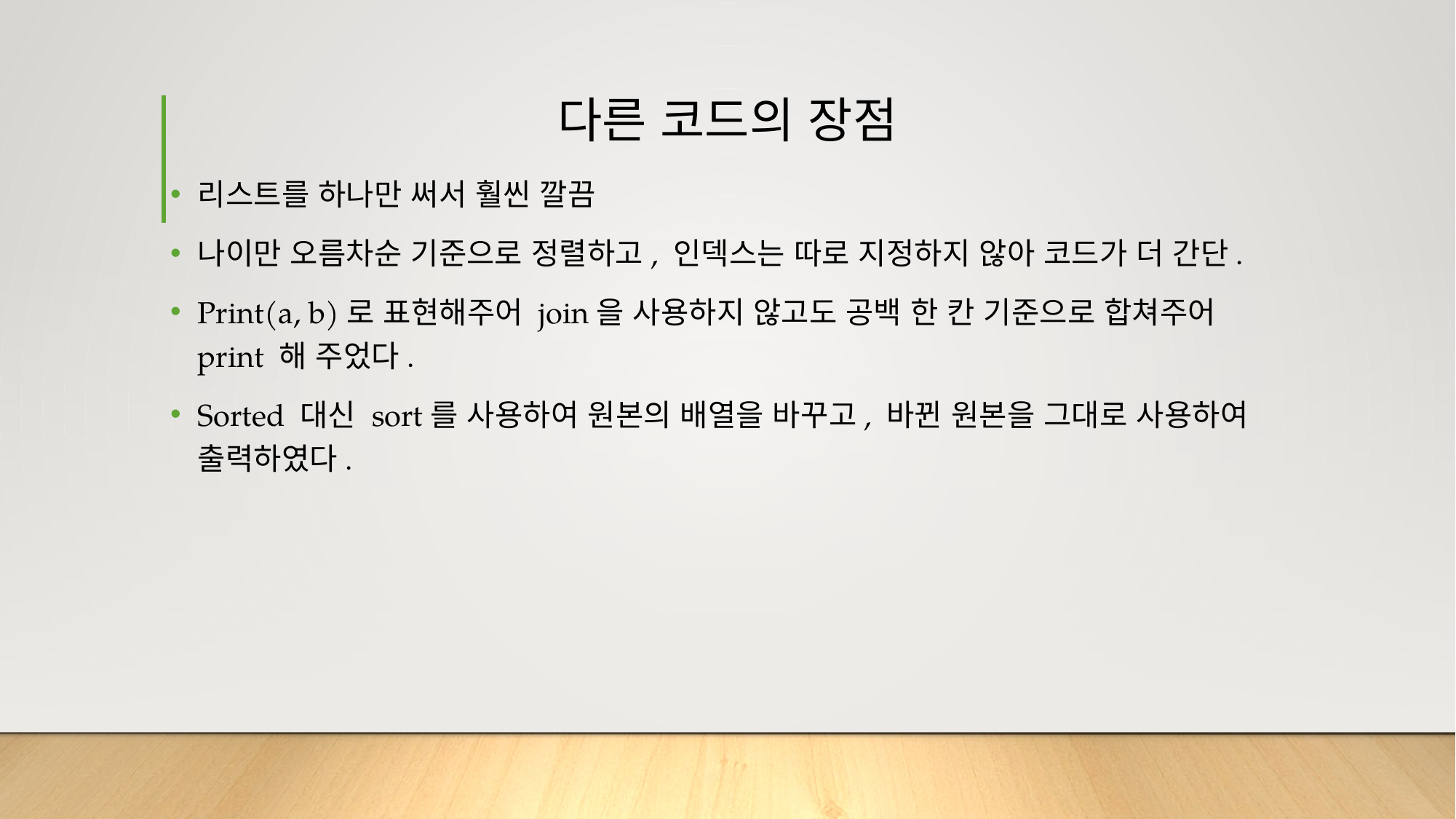

# 다른 코드의 장점
리스트를 하나만 써서 훨씬 깔끔
나이만 오름차순 기준으로 정렬하고, 인덱스는 따로 지정하지 않아 코드가 더 간단.
Print(a, b)로 표현해주어 join을 사용하지 않고도 공백 한 칸 기준으로 합쳐주어 print 해 주었다.
Sorted 대신 sort를 사용하여 원본의 배열을 바꾸고, 바뀐 원본을 그대로 사용하여 출력하였다.